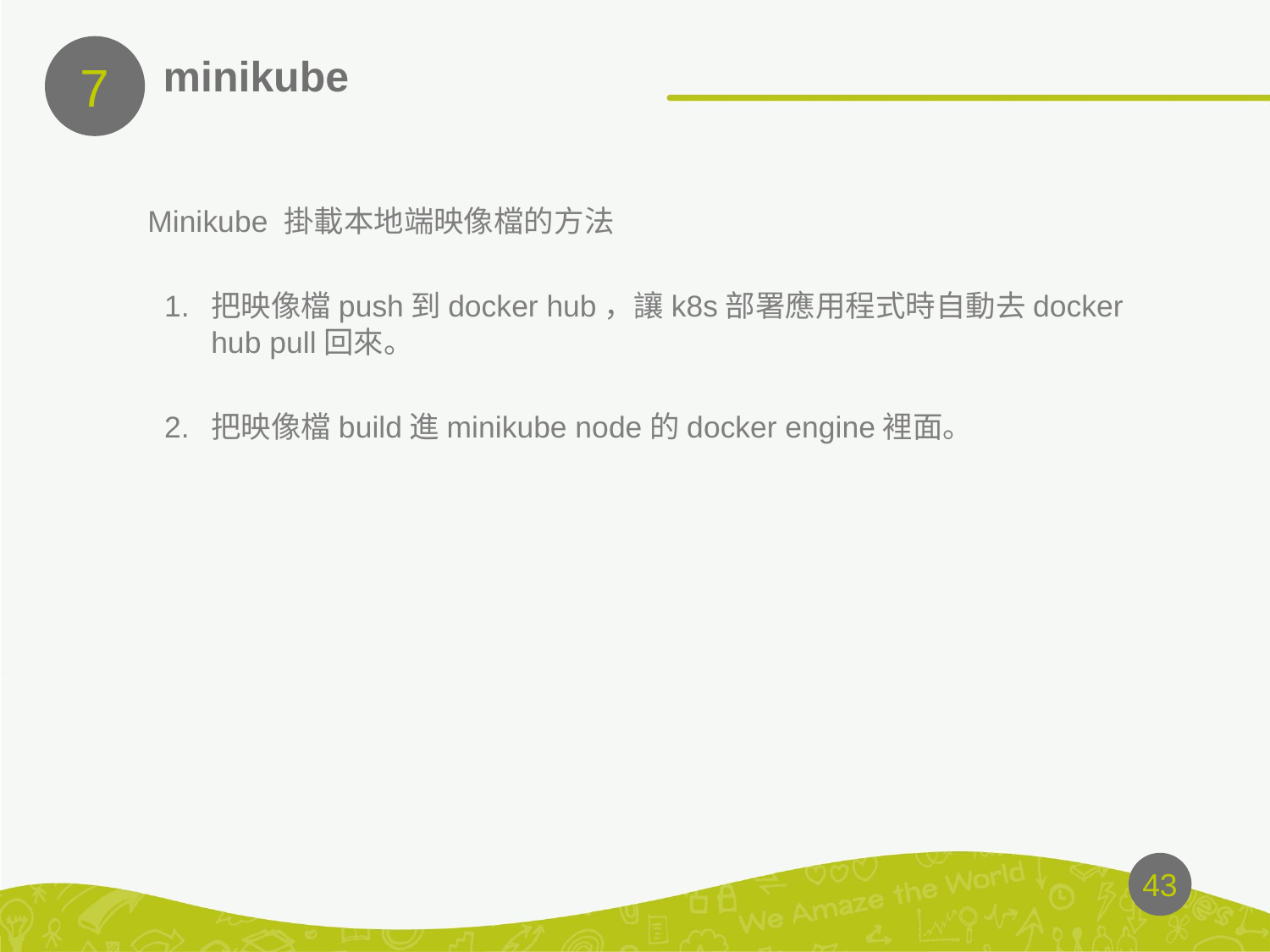

7
# minikube

Minikube 掛載本地端映像檔的方法

把映像檔push到docker hub，讓k8s部署應用程式時自動去docker hub pull回來。

把映像檔build進minikube node的docker engine裡面。

43